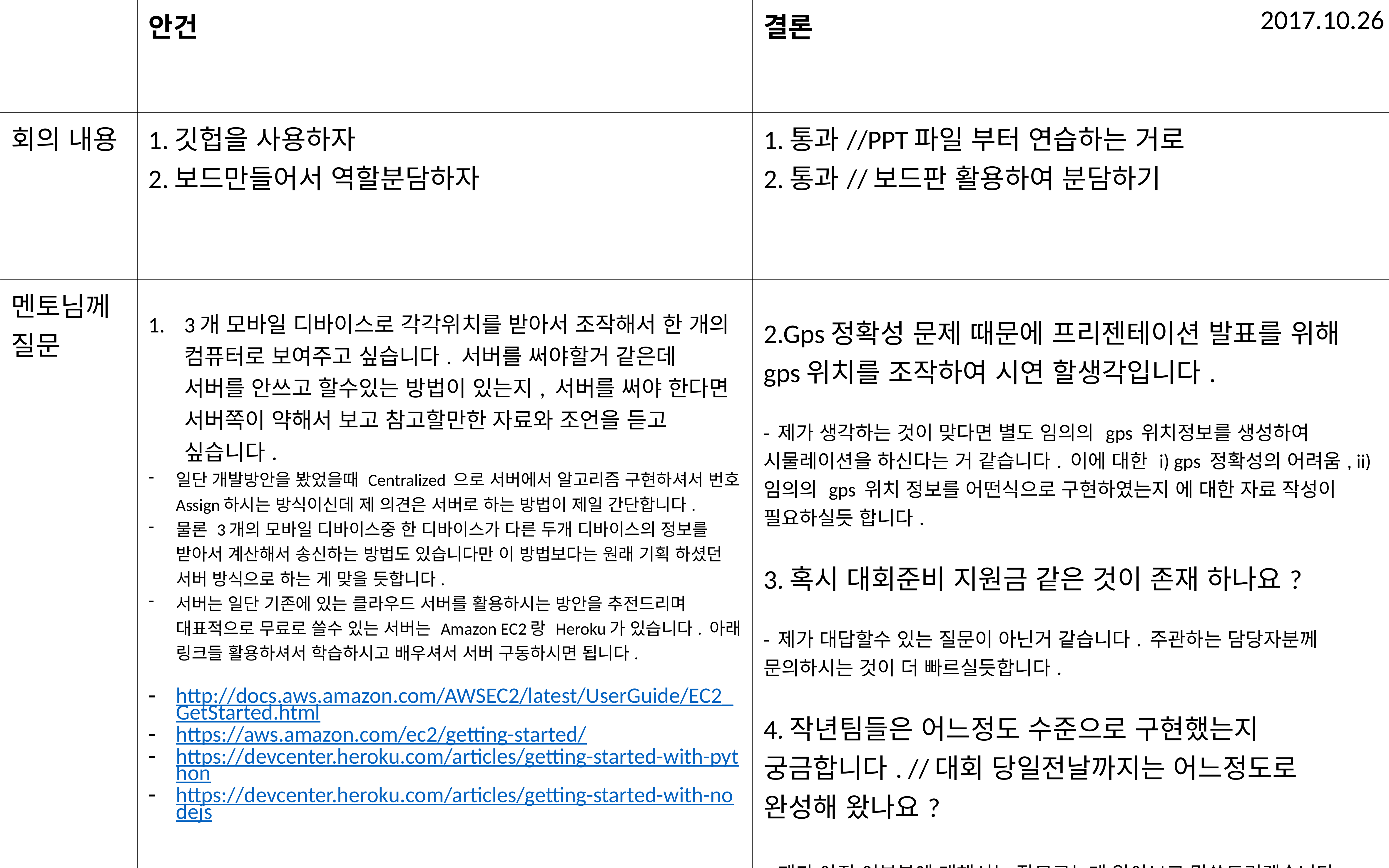

|  | 안건 | 결론 |
| --- | --- | --- |
| 회의 내용 | 1.깃헙을 사용하자 2.보드만들어서 역할분담하자 | 1.통과//PPT파일 부터 연습하는 거로 2.통과//보드판 활용하여 분담하기 |
| 멘토님께 질문 | 3개 모바일 디바이스로 각각위치를 받아서 조작해서 한 개의 컴퓨터로 보여주고 싶습니다. 서버를 써야할거 같은데 서버를 안쓰고 할수있는 방법이 있는지, 서버를 써야 한다면 서버쪽이 약해서 보고 참고할만한 자료와 조언을 듣고 싶습니다. 일단 개발방안을 봤었을때 Centralized 으로 서버에서 알고리즘 구현하셔서 번호 Assign하시는 방식이신데 제 의견은 서버로 하는 방법이 제일 간단합니다. 물론 3개의 모바일 디바이스중 한 디바이스가 다른 두개 디바이스의 정보를 받아서 계산해서 송신하는 방법도 있습니다만 이 방법보다는 원래 기획 하셨던 서버 방식으로 하는 게 맞을 듯합니다. 서버는 일단 기존에 있는 클라우드 서버를 활용하시는 방안을 추전드리며 대표적으로 무료로 쓸수 있는 서버는 Amazon EC2랑 Heroku가 있습니다. 아래 링크들 활용하셔서 학습하시고 배우셔서 서버 구동하시면 됩니다. http://docs.aws.amazon.com/AWSEC2/latest/UserGuide/EC2\_GetStarted.html https://aws.amazon.com/ec2/getting-started/ https://devcenter.heroku.com/articles/getting-started-with-python https://devcenter.heroku.com/articles/getting-started-with-nodejs | 2.Gps정확성 문제 때문에 프리젠테이션 발표를 위해 gps위치를 조작하여 시연 할생각입니다. - 제가 생각하는 것이 맞다면 별도 임의의 gps 위치정보를 생성하여 시물레이션을 하신다는 거 같습니다. 이에 대한 i) gps 정확성의 어려움, ii) 임의의 gps 위치 정보를 어떤식으로 구현하였는지 에 대한 자료 작성이 필요하실듯 합니다. 3.혹시 대회준비 지원금 같은 것이 존재 하나요? - 제가 대답할수 있는 질문이 아닌거 같습니다. 주관하는 담당자분께 문의하시는 것이 더 빠르실듯합니다. 4.작년팀들은 어느정도 수준으로 구현했는지 궁금합니다. //대회 당일전날까지는 어느정도로 완성해 왔나요? - 제가 아직 이부분에 대해서는 잘모르는데 알아보고 말씀드리겠습니다. |
2017.10.26